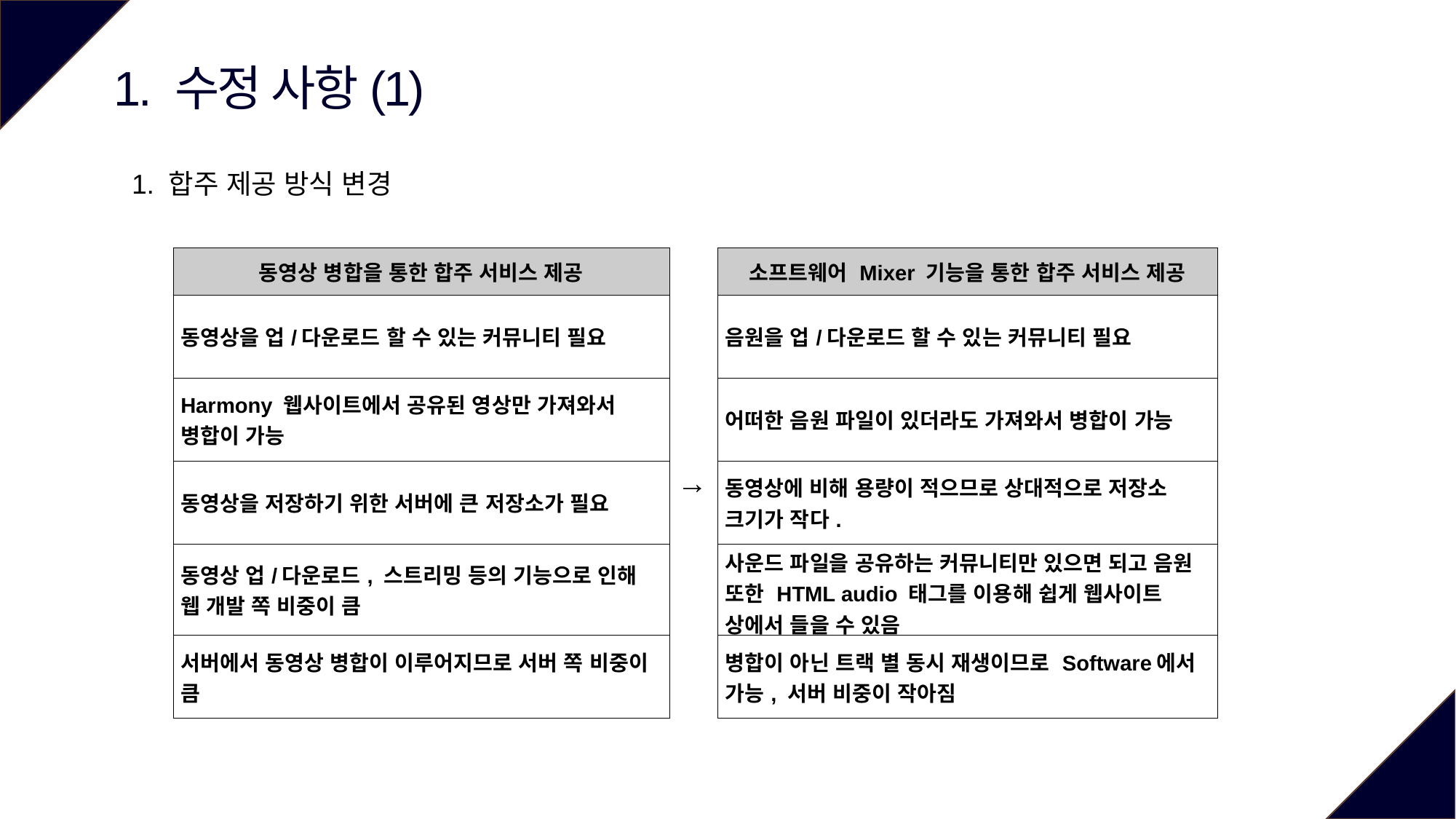

1. 수정 사항(1)
1. 합주 제공 방식 변경
| 동영상 병합을 통한 합주 서비스 제공 | → | 소프트웨어 Mixer 기능을 통한 합주 서비스 제공 |
| --- | --- | --- |
| 동영상을 업/다운로드 할 수 있는 커뮤니티 필요 |  | 음원을 업/다운로드 할 수 있는 커뮤니티 필요 |
| Harmony 웹사이트에서 공유된 영상만 가져와서 병합이 가능 |  | 어떠한 음원 파일이 있더라도 가져와서 병합이 가능 |
| 동영상을 저장하기 위한 서버에 큰 저장소가 필요 |  | 동영상에 비해 용량이 적으므로 상대적으로 저장소 크기가 작다. |
| 동영상 업/다운로드, 스트리밍 등의 기능으로 인해 웹 개발 쪽 비중이 큼 |  | 사운드 파일을 공유하는 커뮤니티만 있으면 되고 음원 또한 HTML audio 태그를 이용해 쉽게 웹사이트 상에서 들을 수 있음 |
| 서버에서 동영상 병합이 이루어지므로 서버 쪽 비중이 큼 |  | 병합이 아닌 트랙 별 동시 재생이므로 Software에서 가능, 서버 비중이 작아짐 |